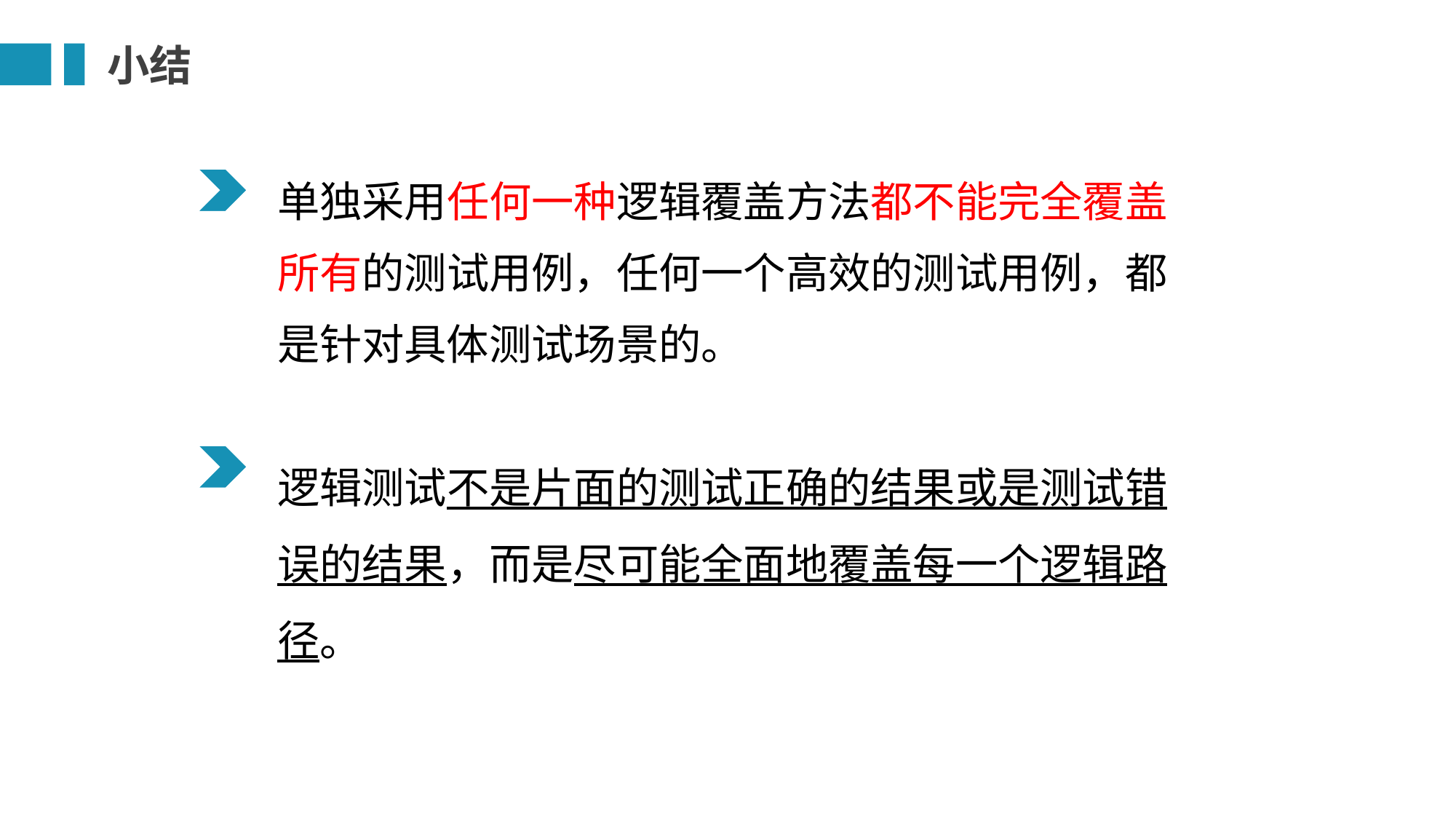

小结

单独采用任何一种逻辑覆盖方法都不能完全覆盖所有的测试用例，任何一个高效的测试用例，都是针对具体测试场景的。

逻辑测试不是片面的测试正确的结果或是测试错误的结果，而是尽可能全面地覆盖每一个逻辑路径。

80